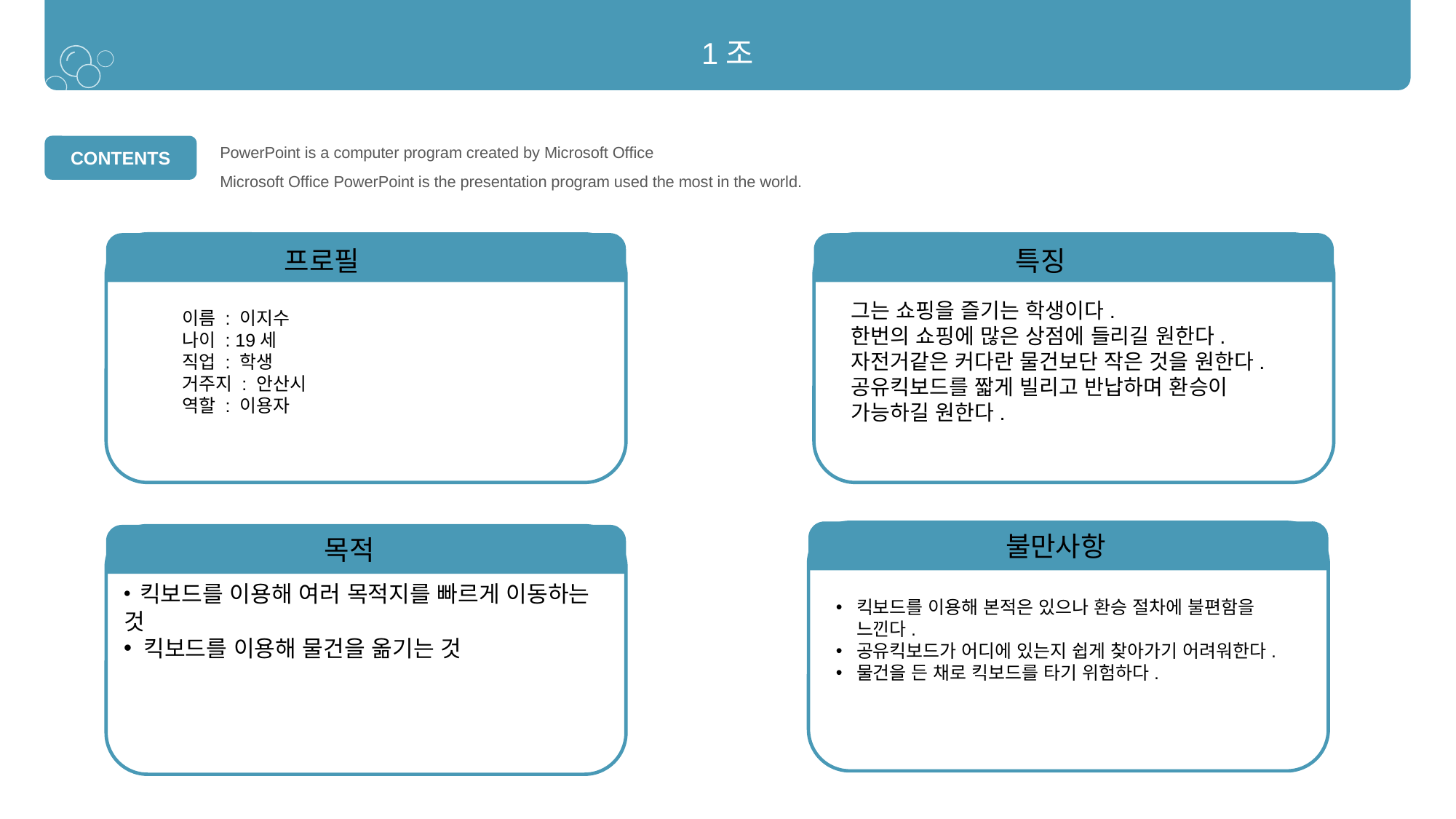

1조

PowerPoint is a computer program created by Microsoft Office
Microsoft Office PowerPoint is the presentation program used the most in the world.
CONTENTS

프로필
특징
그는 쇼핑을 즐기는 학생이다.
한번의 쇼핑에 많은 상점에 들리길 원한다.
자전거같은 커다란 물건보단 작은 것을 원한다.
공유킥보드를 짧게 빌리고 반납하며 환승이 가능하길 원한다.

이름 : 이지수
나이 : 19세
직업 : 학생
거주지 : 안산시
역할 : 이용자
01
01
01
01

불만사항

목적

킥보드를 이용해 본적은 있으나 환승 절차에 불편함을 느낀다.
공유킥보드가 어디에 있는지 쉽게 찾아가기 어려워한다.
물건을 든 채로 킥보드를 타기 위험하다.
 킥보드를 이용해 여러 목적지를 빠르게 이동하는 것
 킥보드를 이용해 물건을 옮기는 것